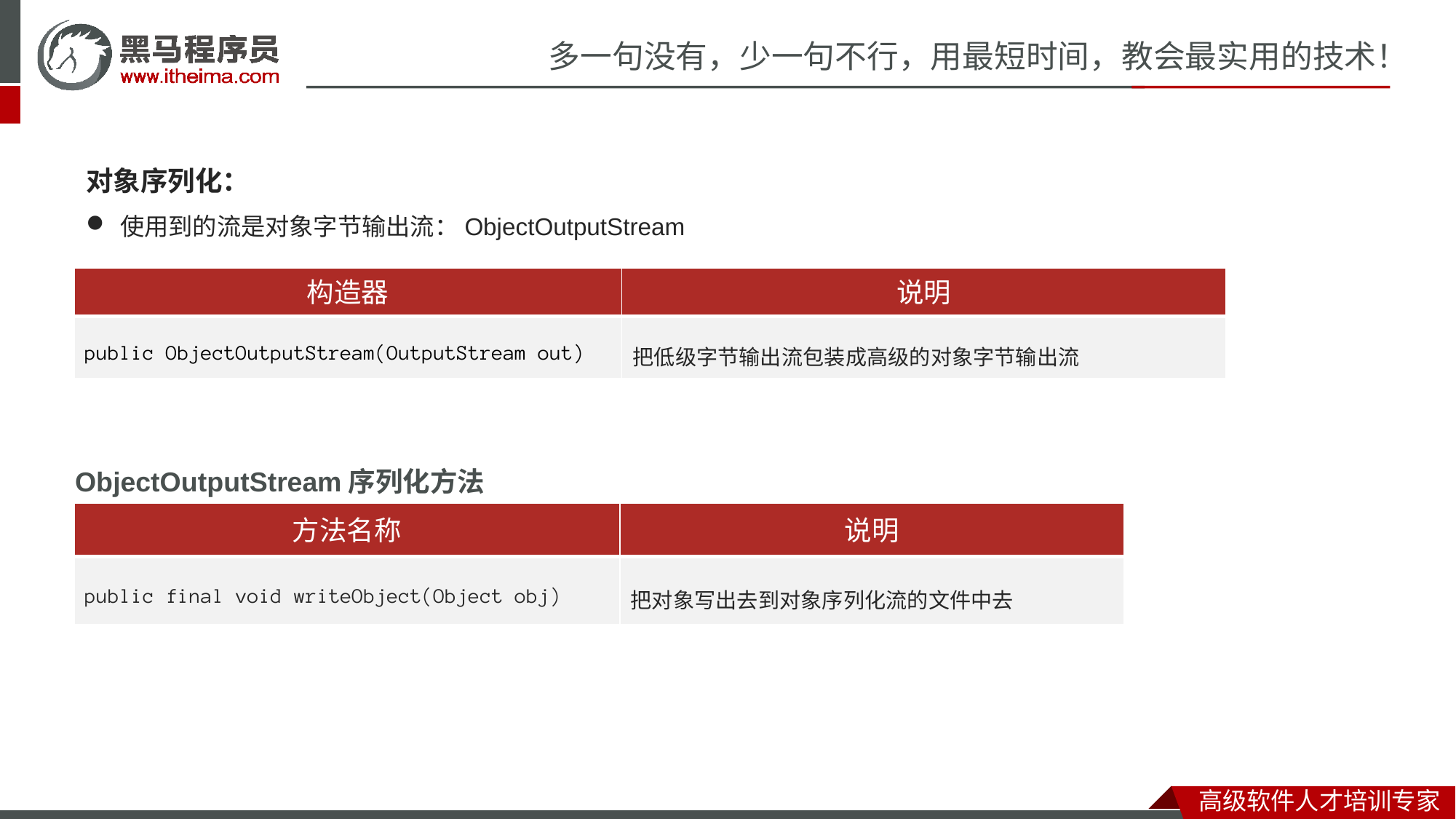

对象序列化：
使用到的流是对象字节输出流：ObjectOutputStream
| 构造器 | 说明 |
| --- | --- |
| public ObjectOutputStream(OutputStream out) | 把低级字节输出流包装成高级的对象字节输出流 |
ObjectOutputStream序列化方法
| 方法名称 | 说明 |
| --- | --- |
| public final void writeObject(Object obj) | 把对象写出去到对象序列化流的文件中去 |